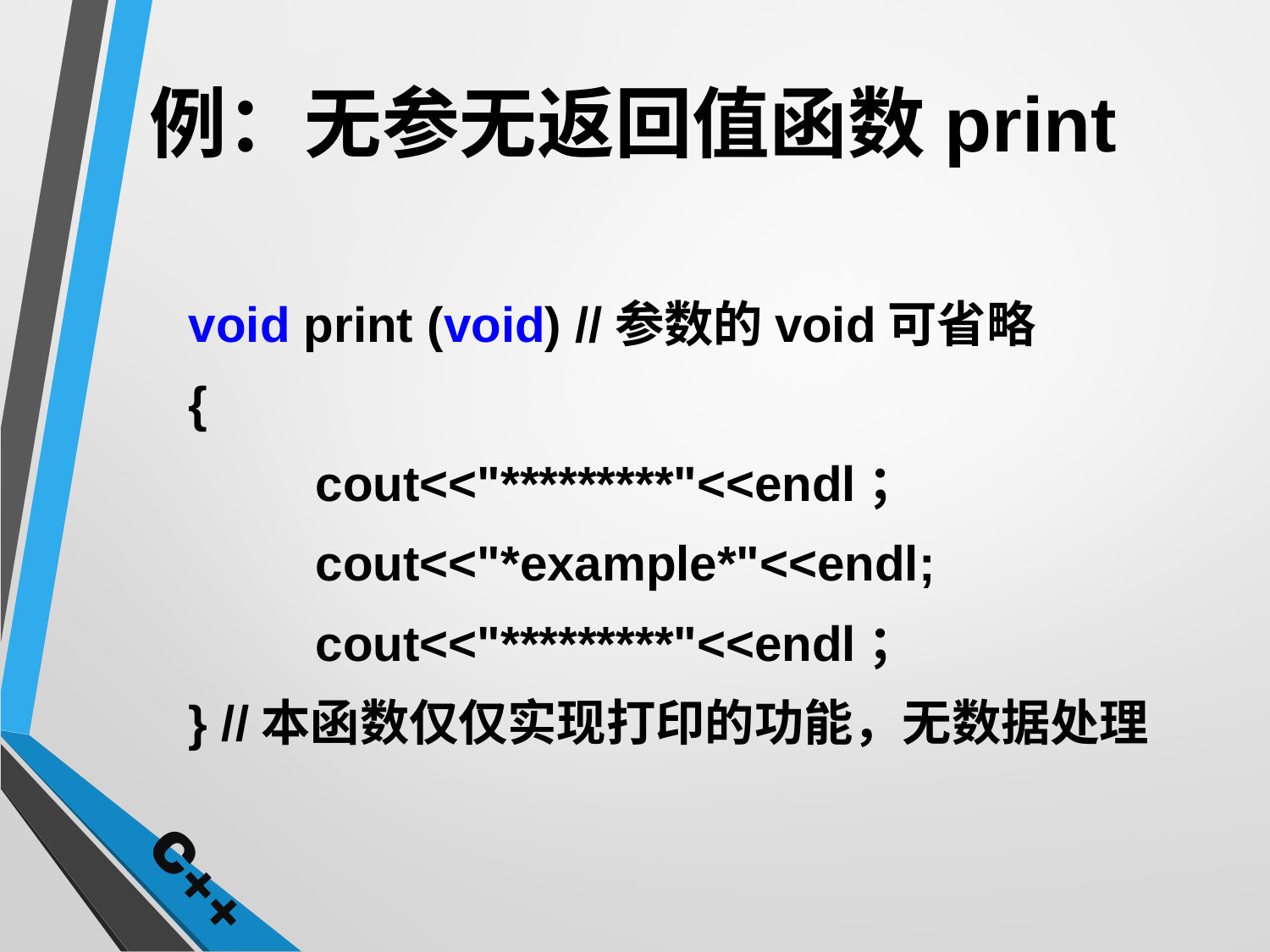

# 例：无参无返回值函数print
	void print (void) //参数的void可省略
	{
		cout<<"*********"<<endl；
		cout<<"*example*"<<endl;
		cout<<"*********"<<endl；
	} //本函数仅仅实现打印的功能，无数据处理